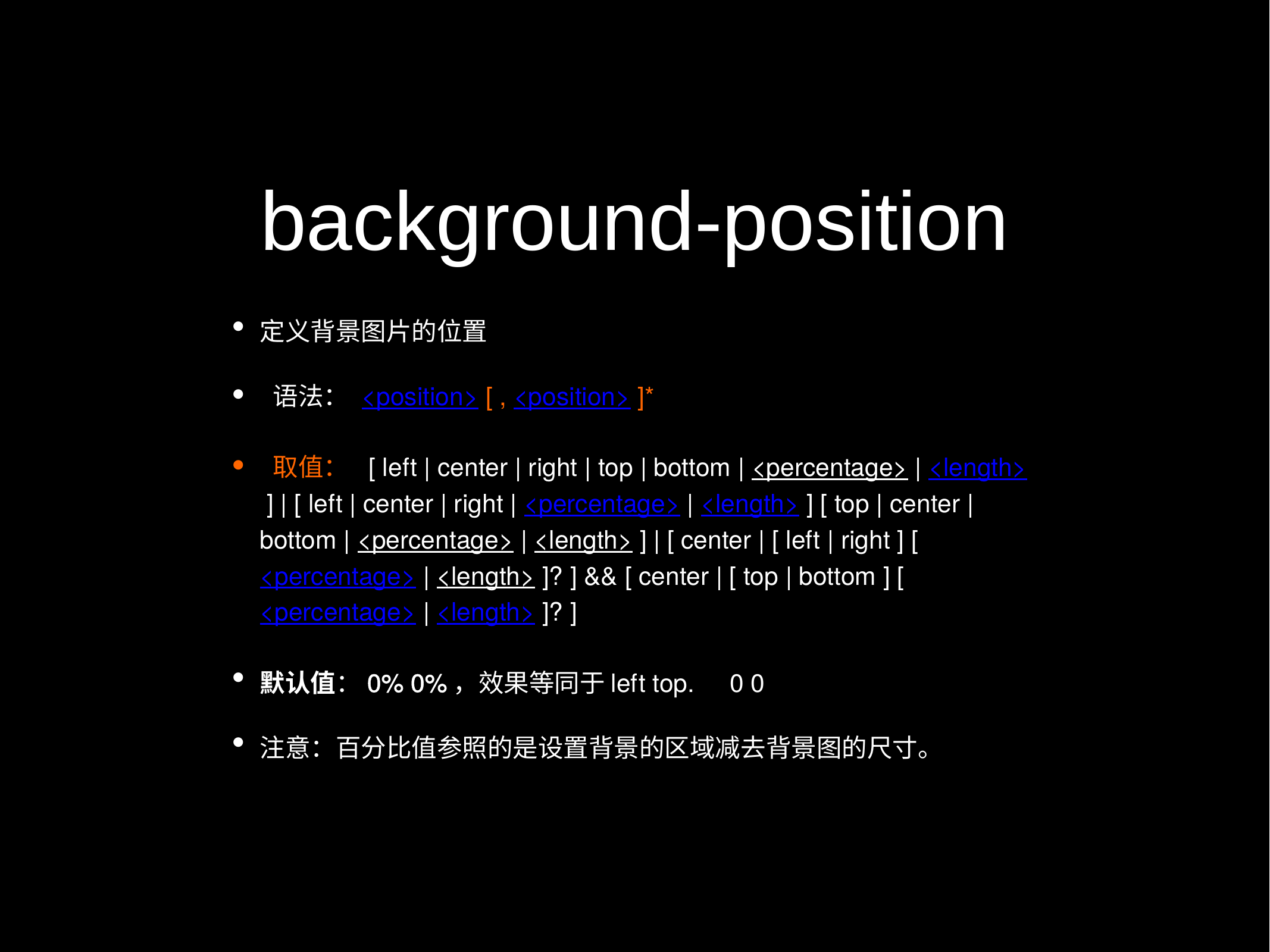

# background-position
定义背景图片的位置
 语法： <position> [ , <position> ]*
 取值：  [ left | center | right | top | bottom | <percentage> | <length> ] | [ left | center | right | <percentage> | <length> ] [ top | center | bottom | <percentage> | <length> ] | [ center | [ left | right ] [ <percentage> | <length> ]? ] && [ center | [ top | bottom ] [ <percentage> | <length> ]? ]
默认值：0% 0%，效果等同于left top.     0 0
注意：百分比值参照的是设置背景的区域减去背景图的尺寸。